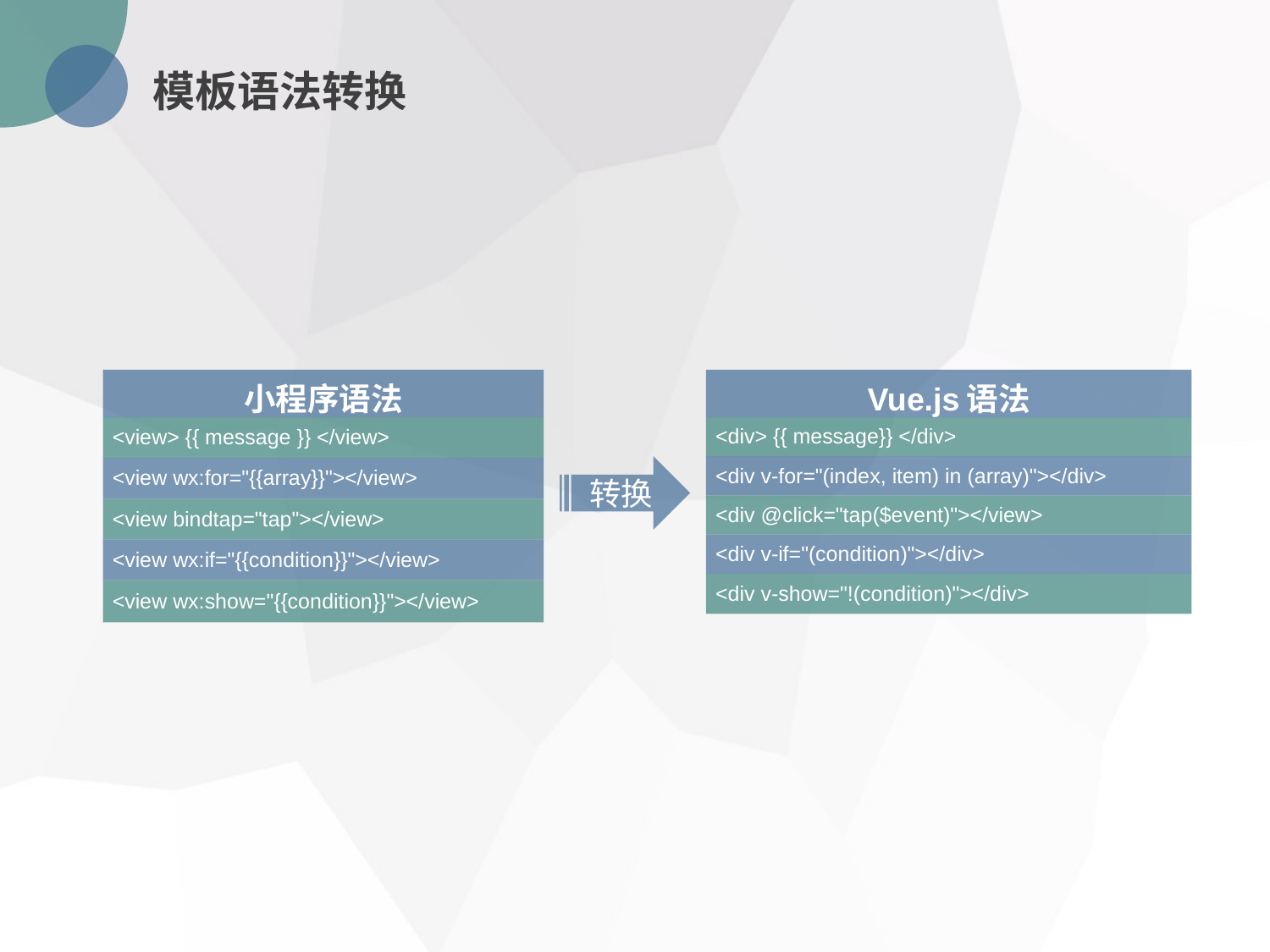

模板语法转换
| 小程序语法 |
| --- |
| <view> {{ message }} </view> |
| <view wx:for="{{array}}"></view> |
| <view bindtap="tap"></view> |
| <view wx:if="{{condition}}"></view> |
| <view wx:show="{{condition}}"></view> |
| Vue.js语法 |
| --- |
| <div> {{ message}} </div> |
| <div v-for="(index, item) in (array)"></div> |
| <div @click="tap($event)"></view> |
| <div v-if="(condition)"></div> |
| <div v-show="!(condition)"></div> |
转换